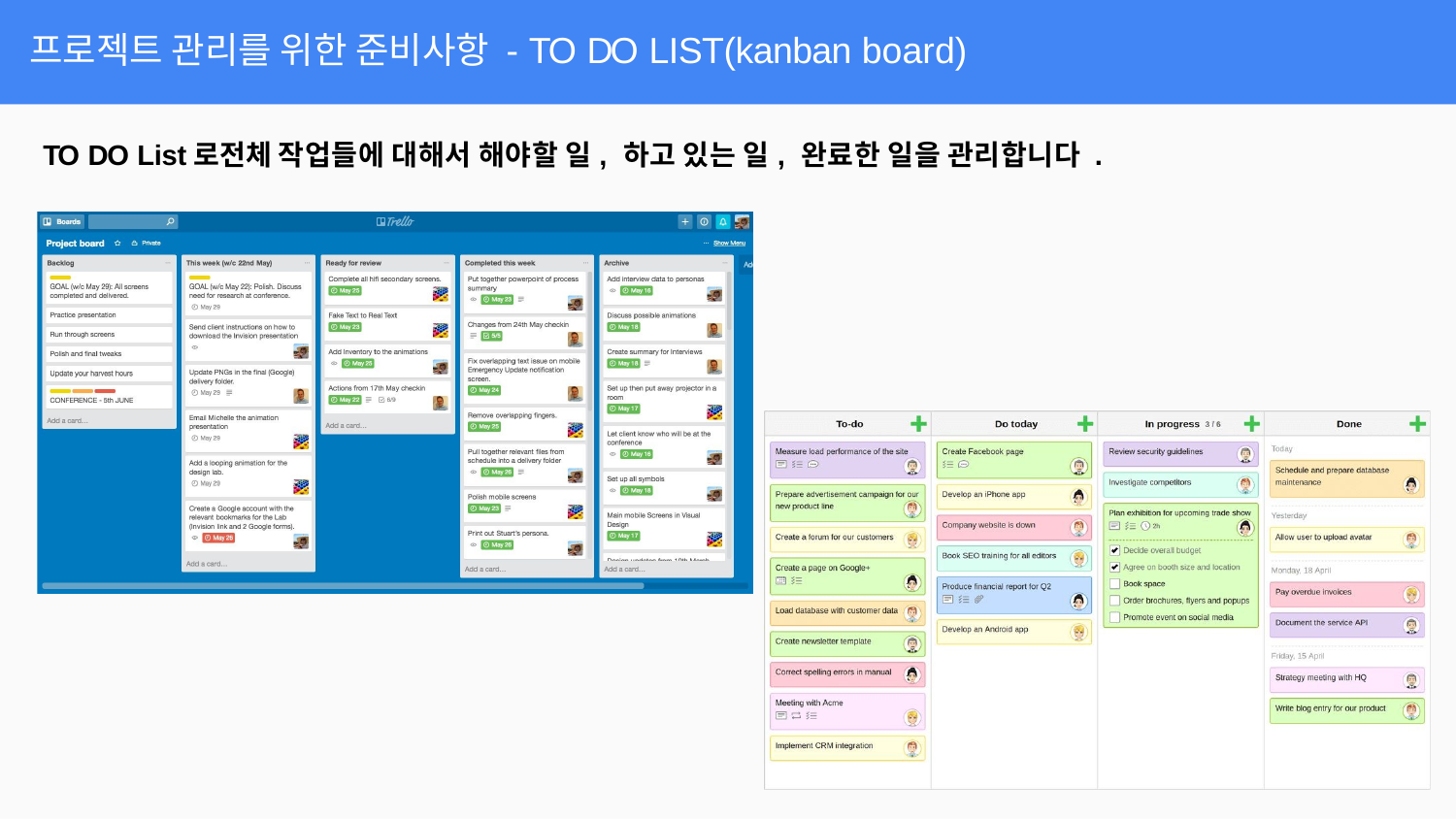

프로젝트 관리를 위한 준비사항 - TO DO LIST(kanban board)
TO DO List로전체 작업들에 대해서 해야할 일, 하고 있는 일, 완료한 일을 관리합니다 .